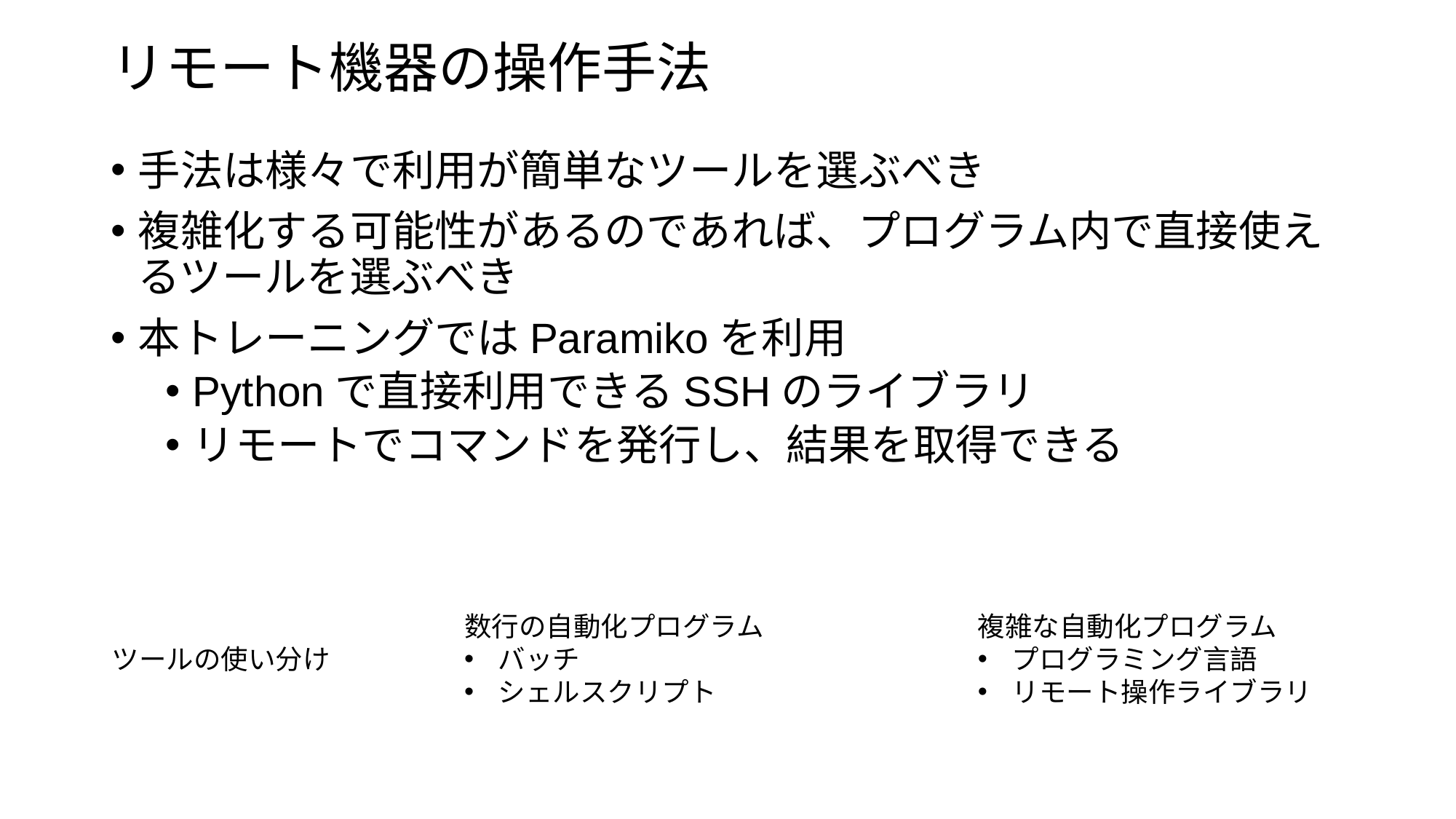

# リモート機器の操作手法
手法は様々で利用が簡単なツールを選ぶべき
複雑化する可能性があるのであれば、プログラム内で直接使えるツールを選ぶべき
本トレーニングではParamikoを利用
Pythonで直接利用できるSSHのライブラリ
リモートでコマンドを発行し、結果を取得できる
数行の自動化プログラム
バッチ
シェルスクリプト
複雑な自動化プログラム
プログラミング言語
リモート操作ライブラリ
ツールの使い分け